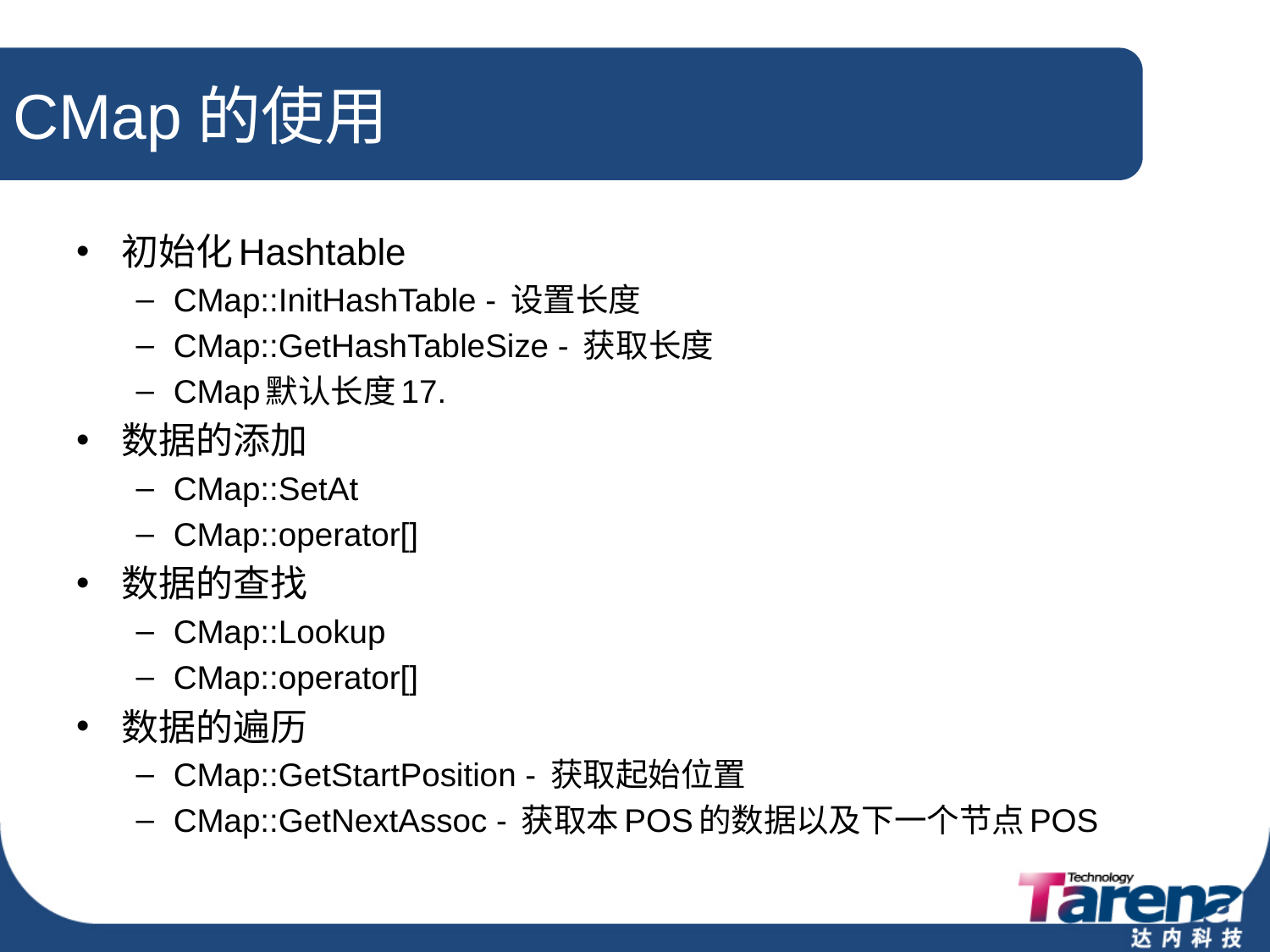

# CMap的使用
初始化Hashtable
CMap::InitHashTable - 设置长度
CMap::GetHashTableSize - 获取长度
CMap默认长度17.
数据的添加
CMap::SetAt
CMap::operator[]
数据的查找
CMap::Lookup
CMap::operator[]
数据的遍历
CMap::GetStartPosition - 获取起始位置
CMap::GetNextAssoc - 获取本POS的数据以及下一个节点POS